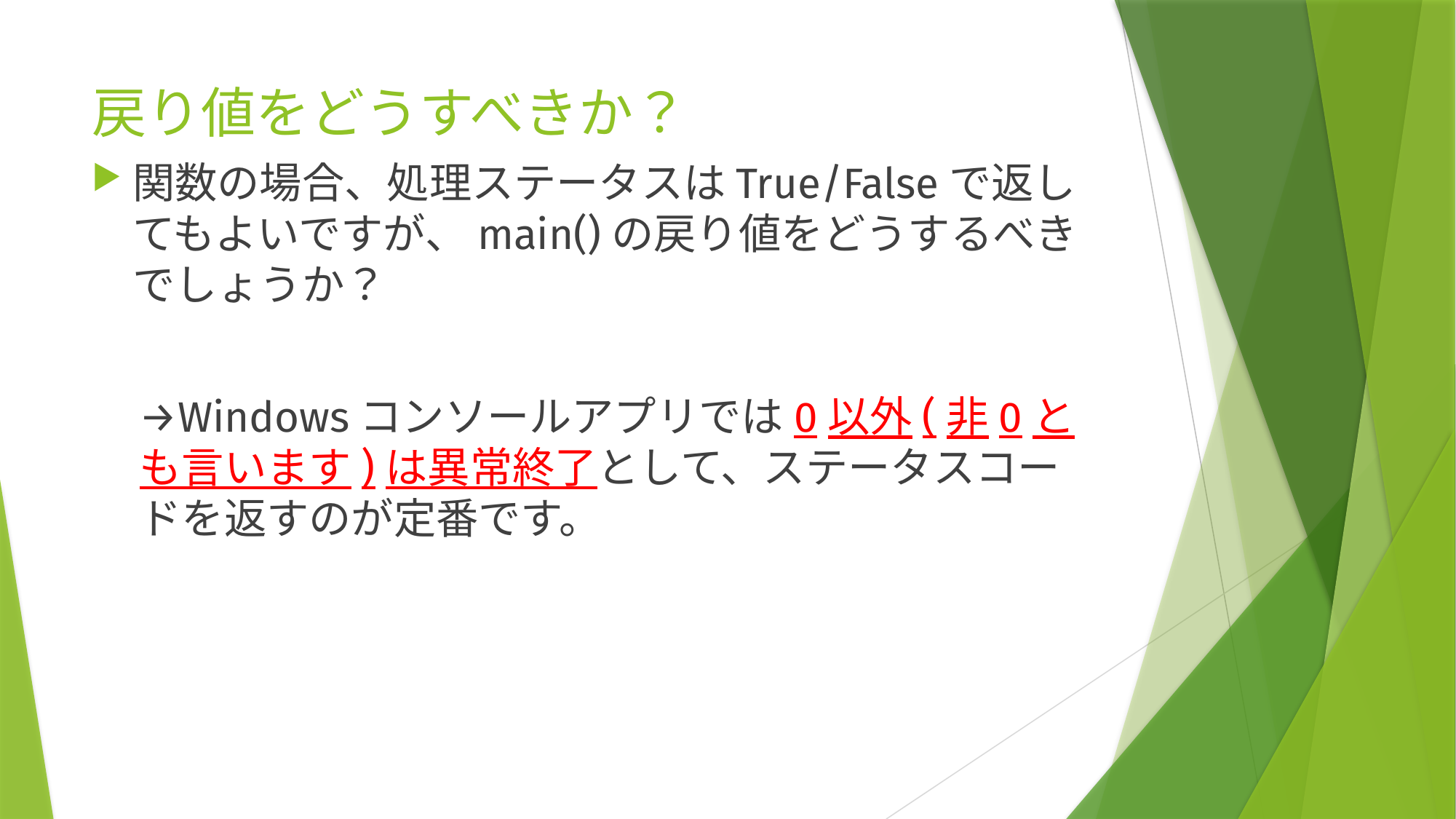

# 戻り値をどうすべきか？
関数の場合、処理ステータスはTrue/Falseで返してもよいですが、main()の戻り値をどうするべきでしょうか？

→Windowsコンソールアプリでは0以外(非0とも言います)は異常終了として、ステータスコードを返すのが定番です。